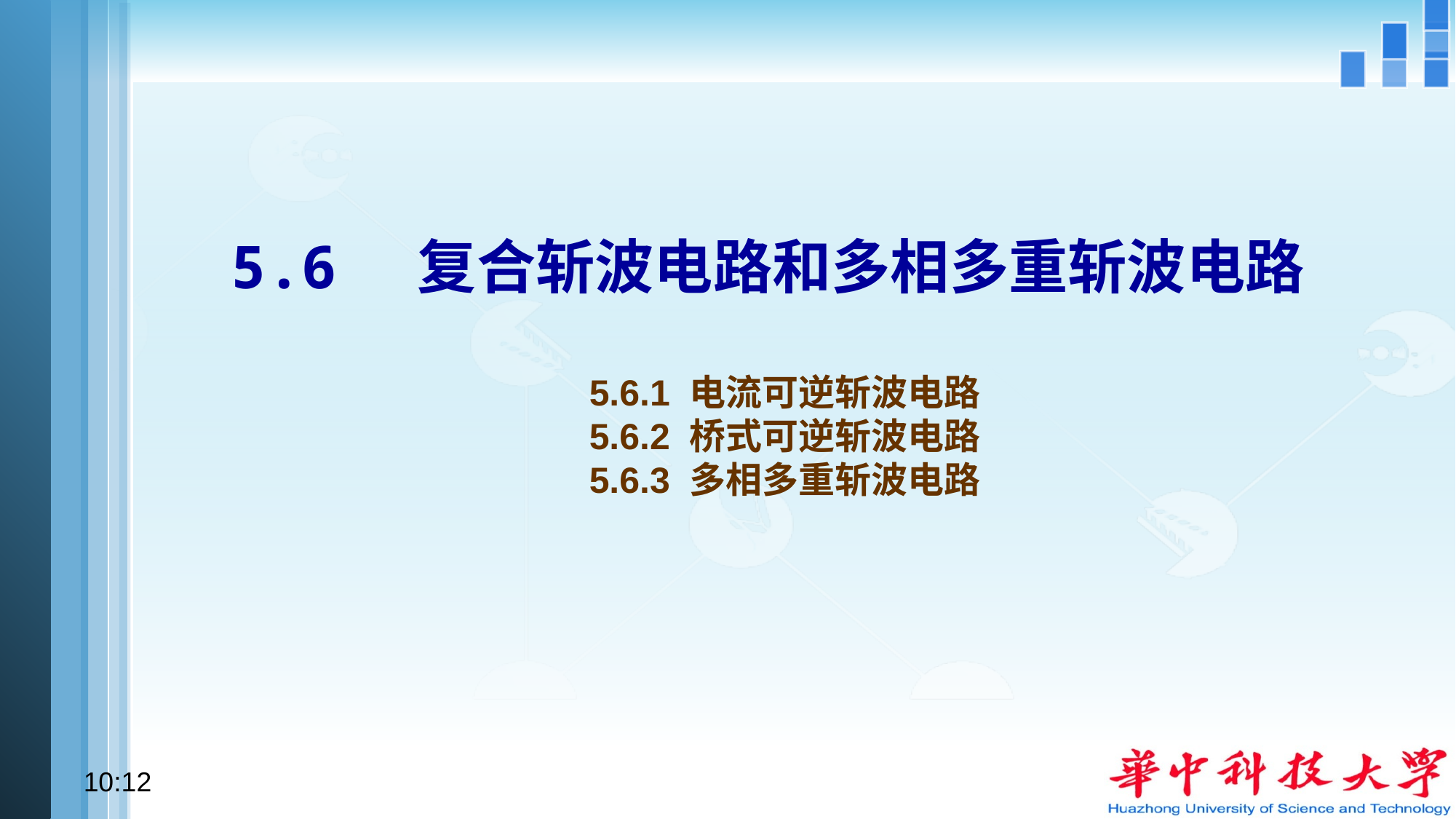

5.6  复合斩波电路和多相多重斩波电路
5.6.1 电流可逆斩波电路
5.6.2 桥式可逆斩波电路
5.6.3 多相多重斩波电路
10:12